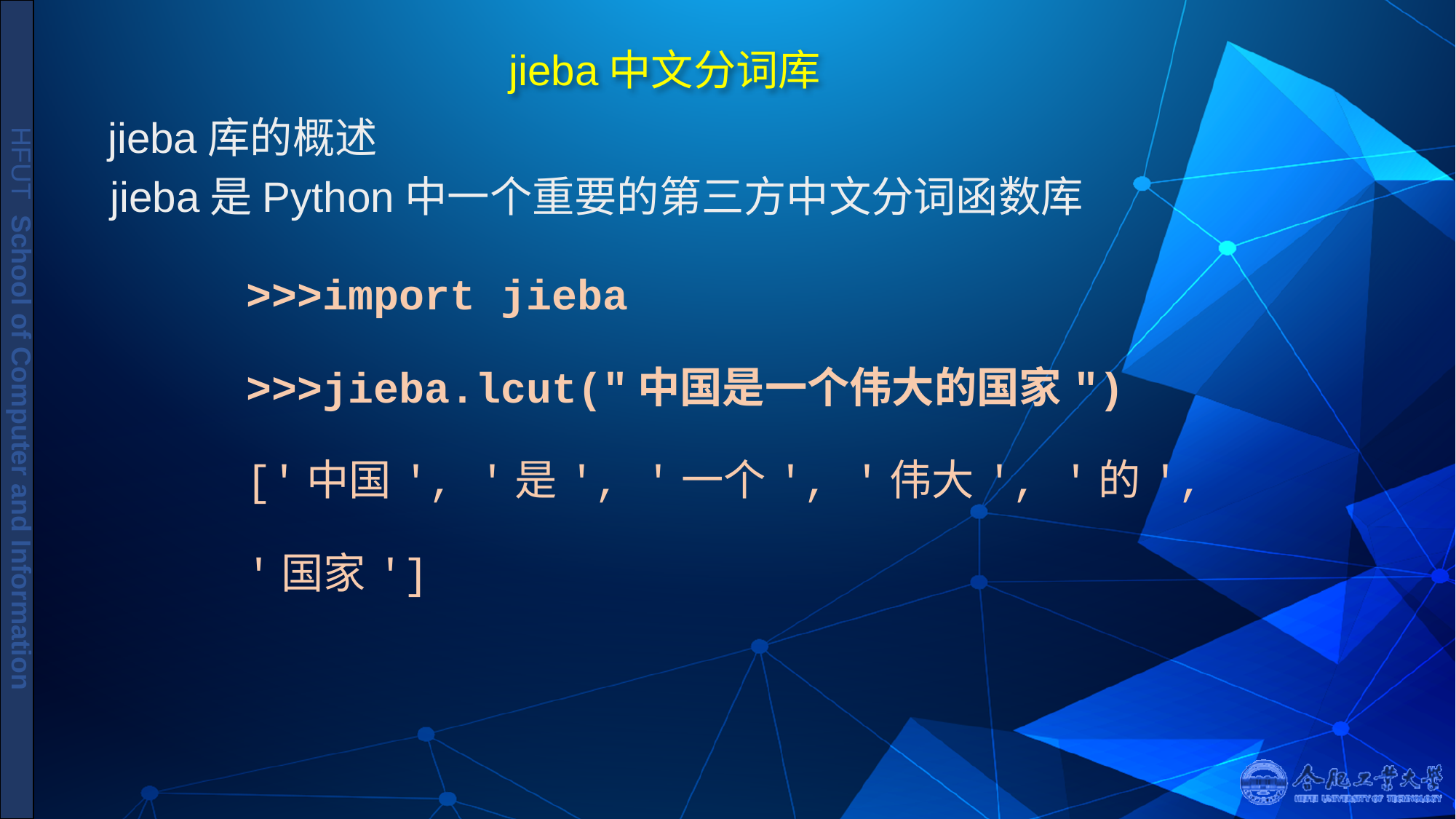

# jieba中文分词库
        jieba库的概述
jieba是Python中一个重要的第三方中文分词函数库
| >>>import jieba >>>jieba.lcut("中国是一个伟大的国家") ['中国', '是', '一个', '伟大', '的', '国家'] |
| --- |